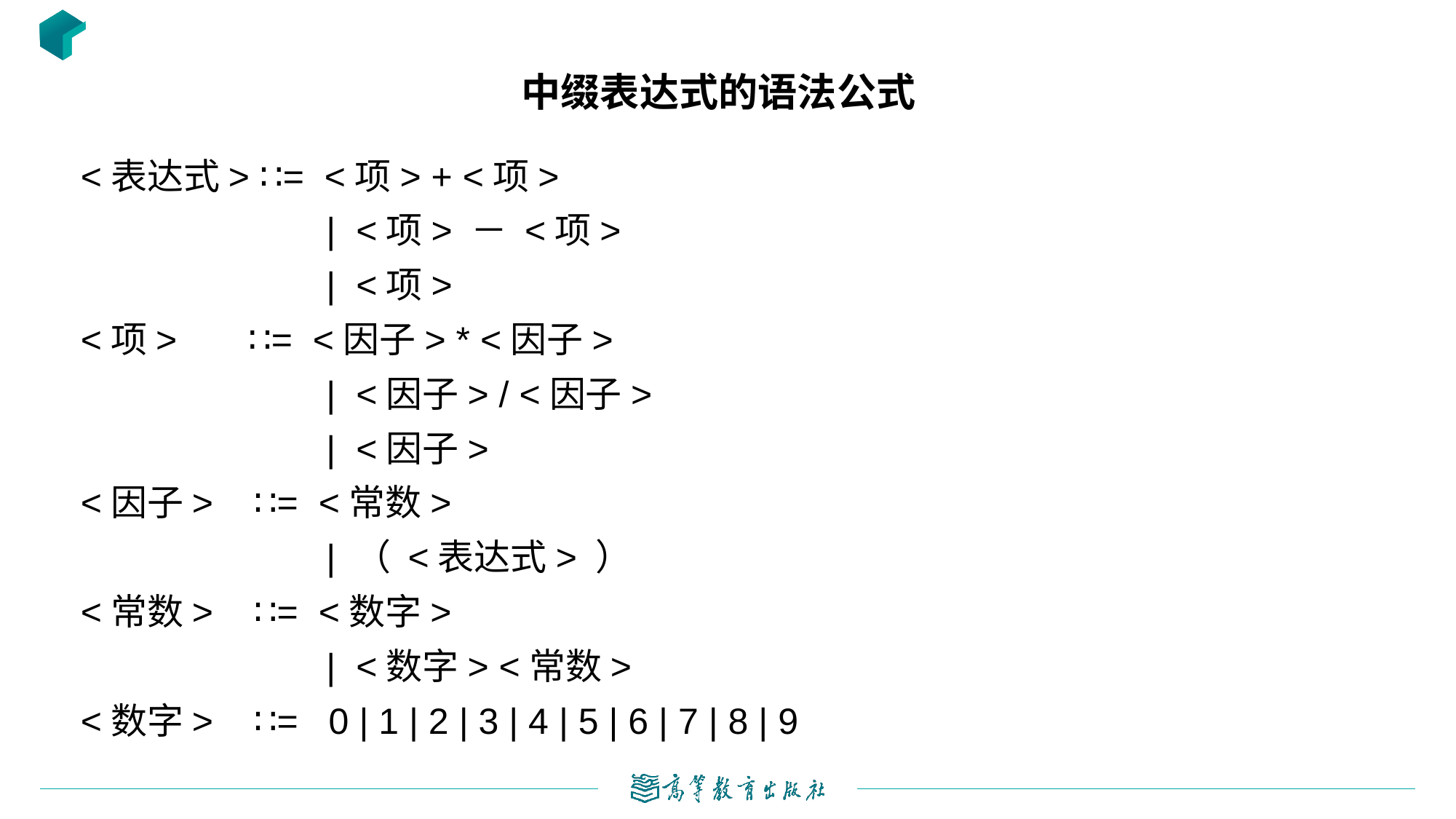

# 中缀表达式的语法公式
<表达式> ∷=  <项> + <项>
         		|  <项> － <项>
          		|  <项>
<项>       ∷=  <因子> * <因子>
          		|  <因子> / <因子>
          		|  <因子>
<因子>    ∷=  <常数>
          		| （ <表达式> ）
<常数>    ∷=  <数字>
          		|  <数字> <常数>
<数字>    ∷=   0 | 1 | 2 | 3 | 4 | 5 | 6 | 7 | 8 | 9